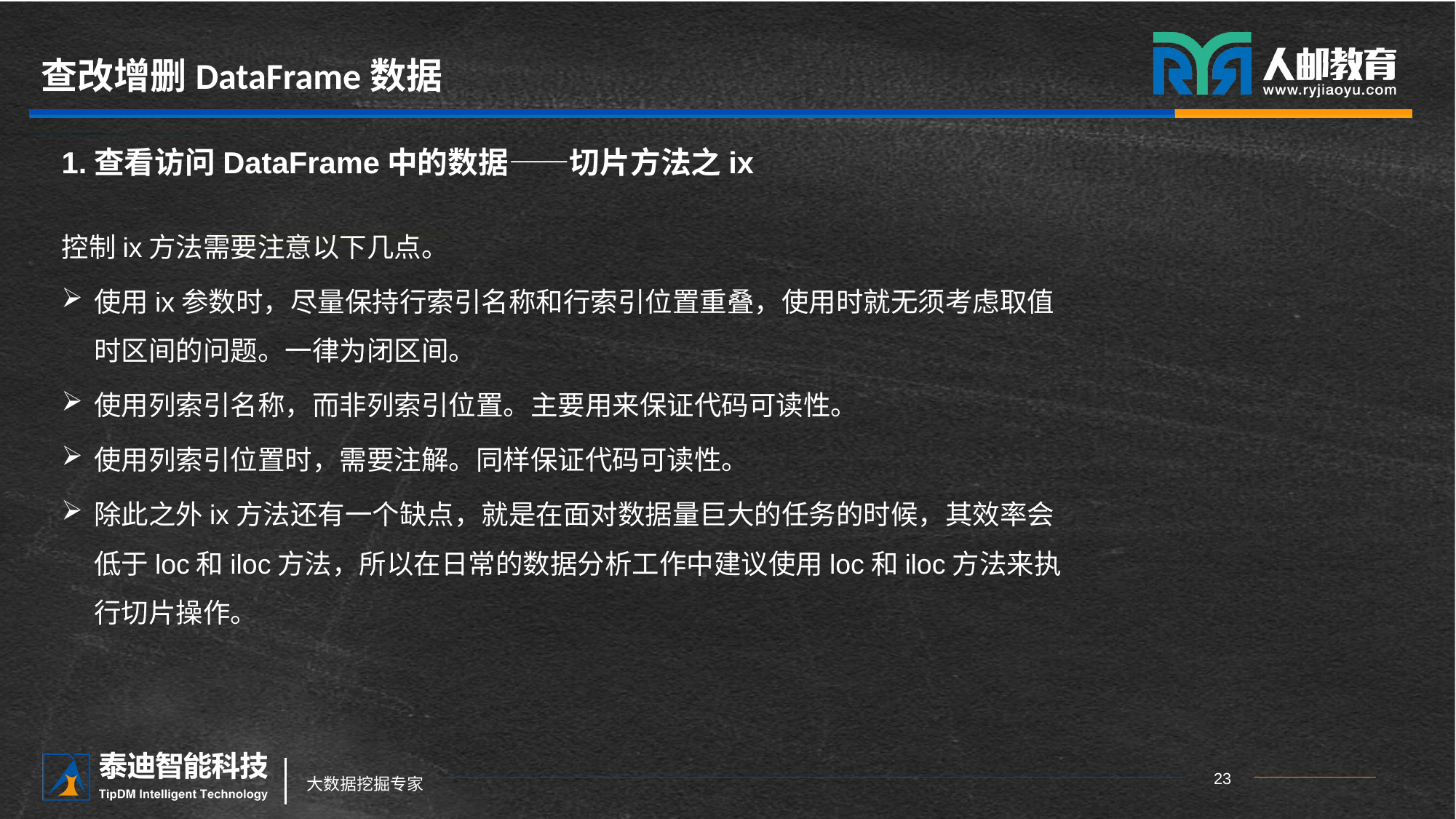

# 查改增删DataFrame数据
1.查看访问DataFrame中的数据——切片方法之ix
控制ix方法需要注意以下几点。
使用ix参数时，尽量保持行索引名称和行索引位置重叠，使用时就无须考虑取值时区间的问题。一律为闭区间。
使用列索引名称，而非列索引位置。主要用来保证代码可读性。
使用列索引位置时，需要注解。同样保证代码可读性。
除此之外ix方法还有一个缺点，就是在面对数据量巨大的任务的时候，其效率会低于loc和iloc方法，所以在日常的数据分析工作中建议使用loc和iloc方法来执行切片操作。